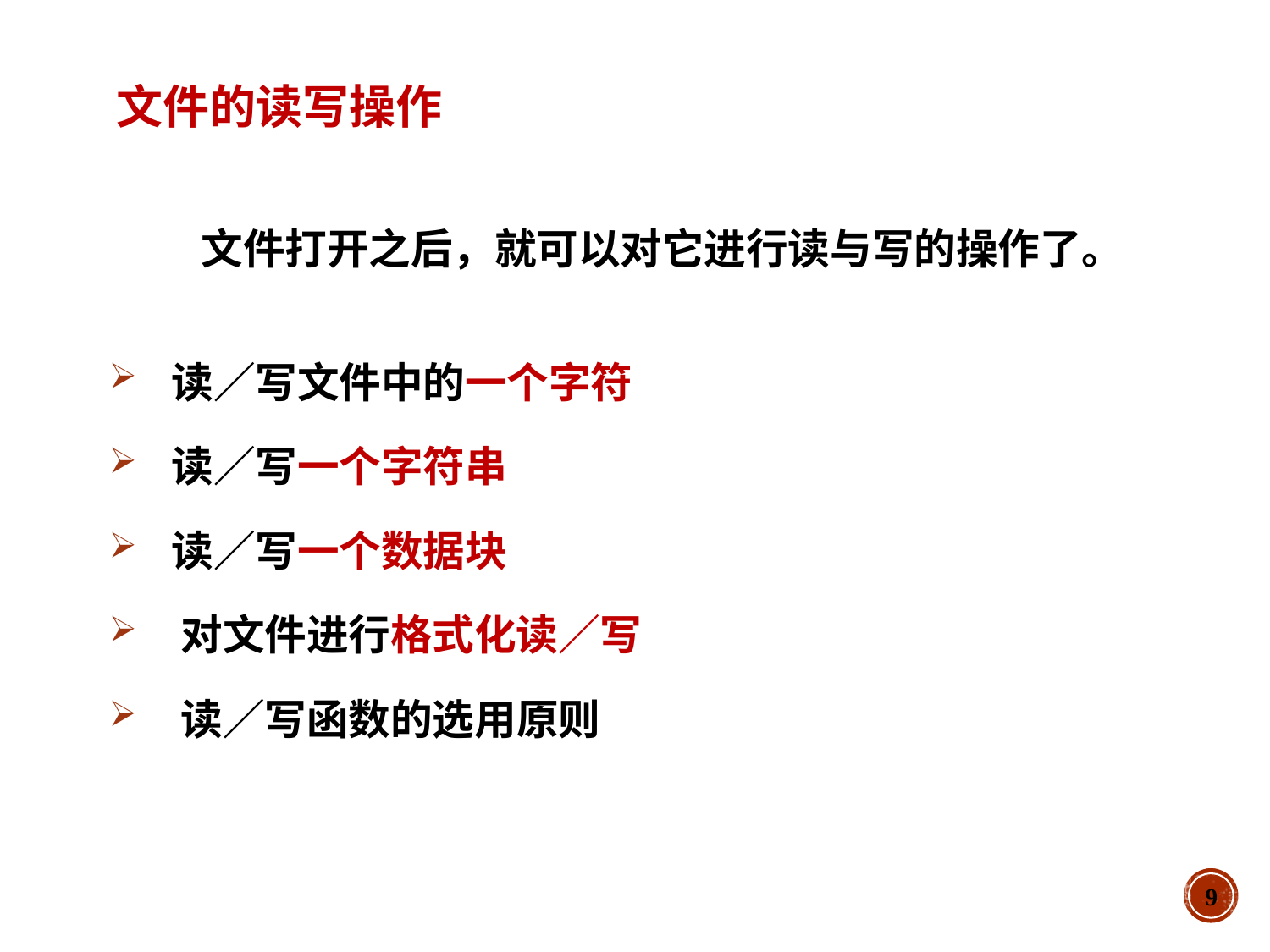

# 文件的读写操作
文件打开之后，就可以对它进行读与写的操作了。

   读／写文件中的一个字符
   读／写一个字符串
   读／写一个数据块
    对文件进行格式化读／写
    读／写函数的选用原则

9